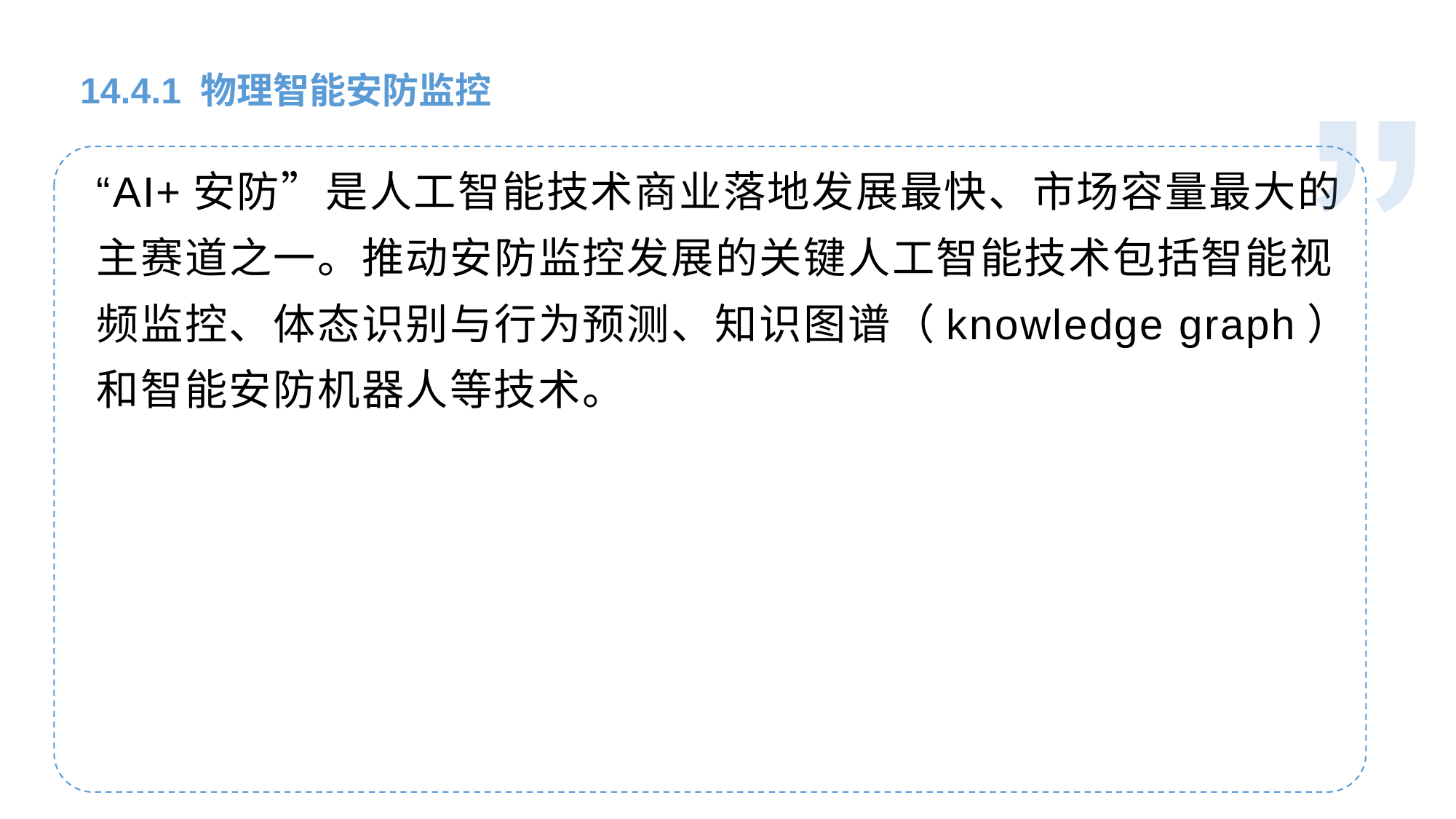

人工智能基础
14.4.1 物理智能安防监控

“AI+安防”是人工智能技术商业落地发展最快、市场容量最大的主赛道之一。推动安防监控发展的关键人工智能技术包括智能视频监控、体态识别与行为预测、知识图谱（knowledge graph）和智能安防机器人等技术。